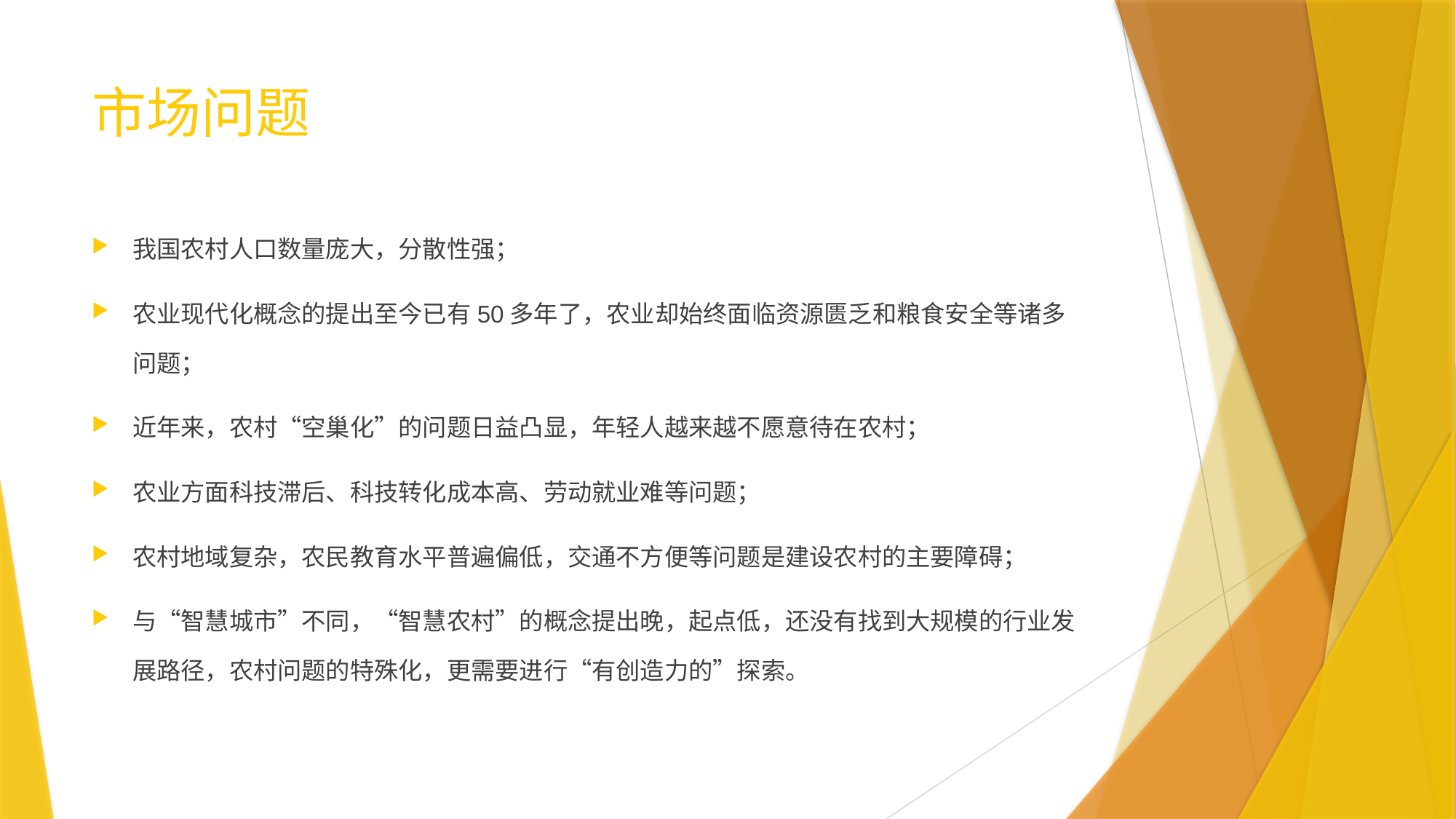

# 市场问题
我国农村人口数量庞大，分散性强；
农业现代化概念的提出至今已有50多年了，农业却始终面临资源匮乏和粮食安全等诸多问题；
近年来，农村“空巢化”的问题日益凸显，年轻人越来越不愿意待在农村；
农业方面科技滞后、科技转化成本高、劳动就业难等问题；
农村地域复杂，农民教育水平普遍偏低，交通不方便等问题是建设农村的主要障碍；
与“智慧城市”不同，“智慧农村”的概念提出晚，起点低，还没有找到大规模的行业发展路径，农村问题的特殊化，更需要进行“有创造力的”探索。